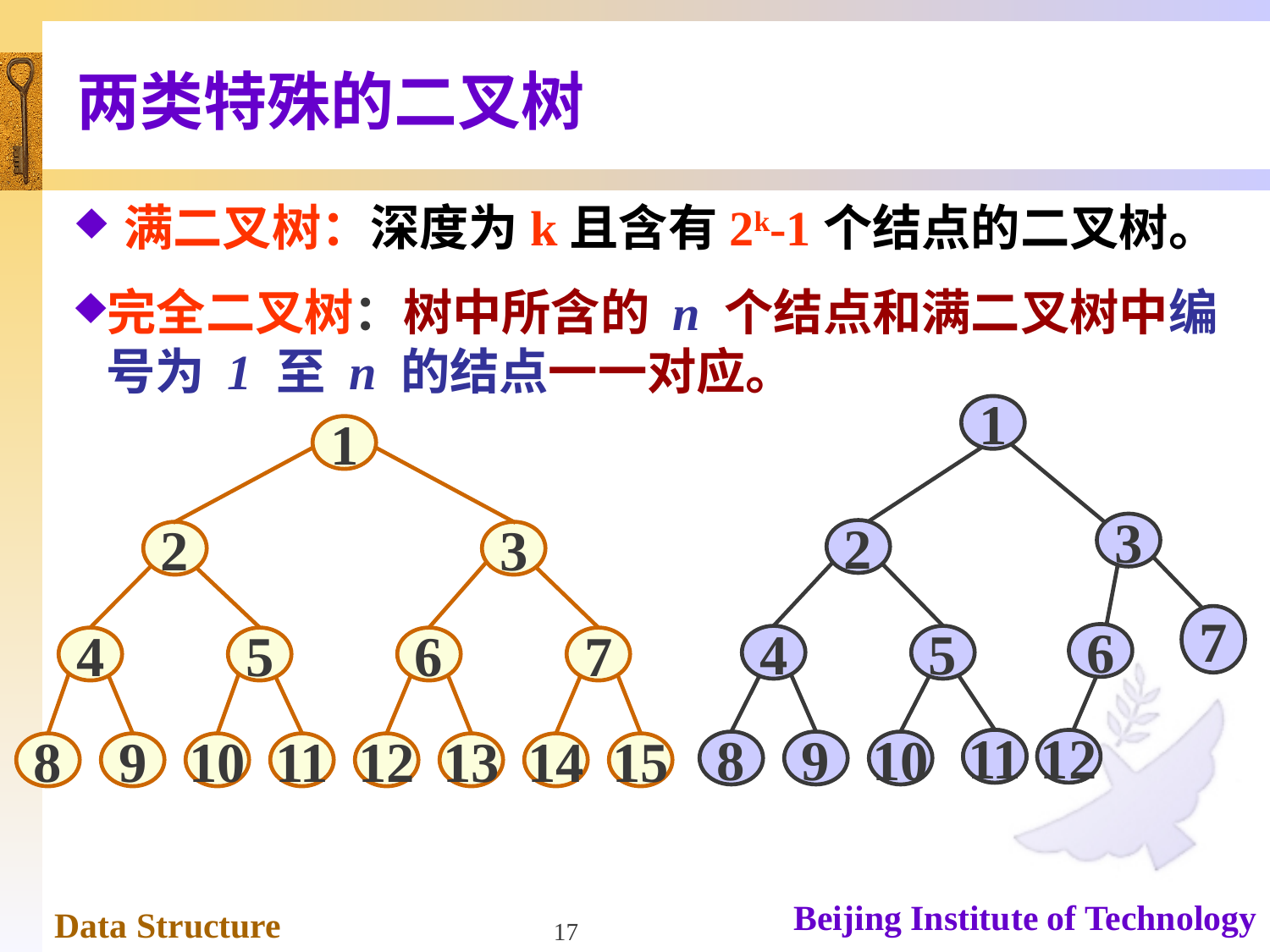

# 两类特殊的二叉树
满二叉树：深度为k且含有2k-1个结点的二叉树。
完全二叉树：树中所含的 n 个结点和满二叉树中编号为 1 至 n 的结点一一对应。
1

3
2

7
6
4
5

11
11
12
8
9
10
1

2
3

4
5
6
7

8
9
10
11
12
13
14
15
17